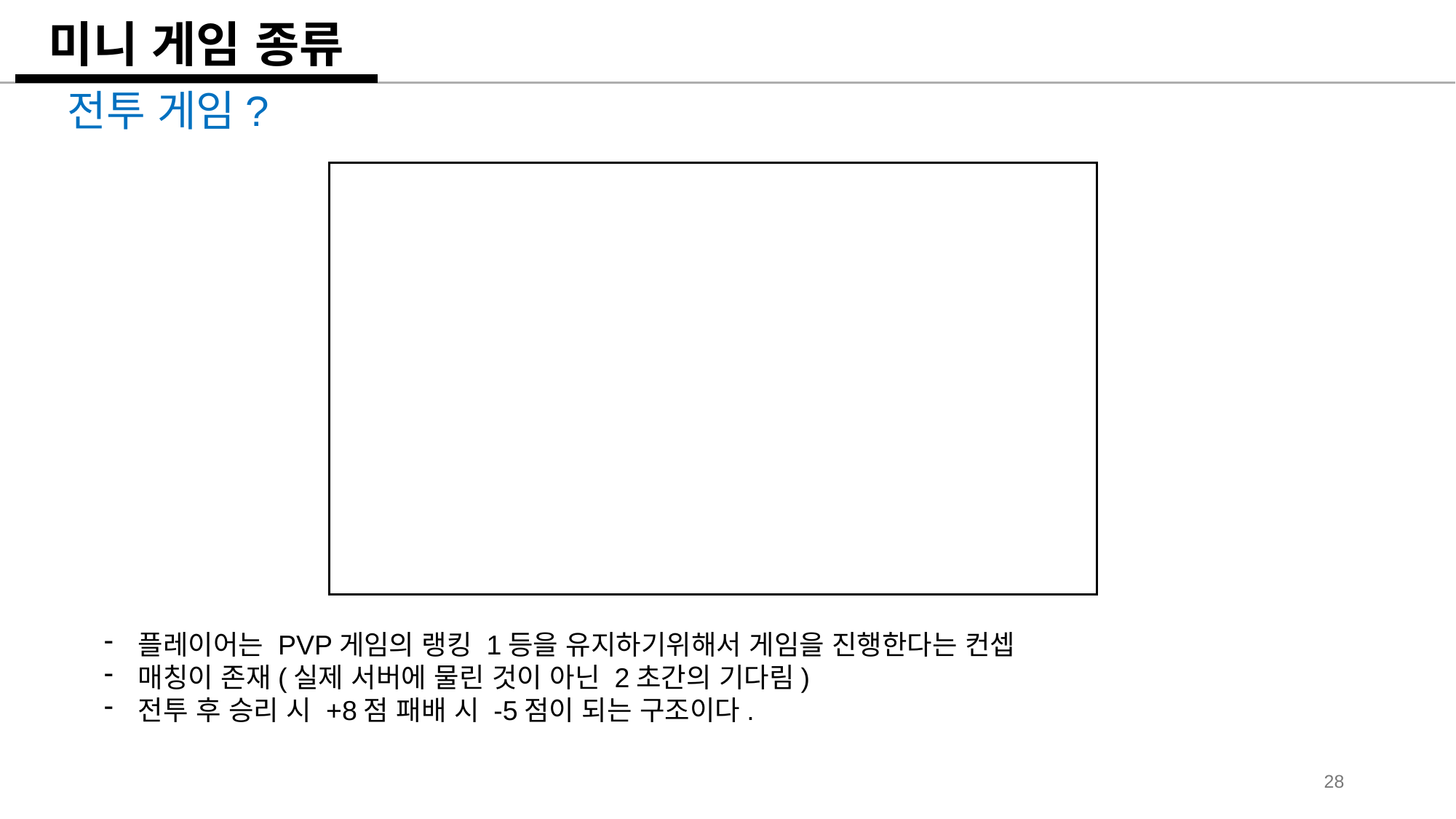

# 미니 게임 종류
전투 게임?

플레이어는 PVP게임의 랭킹 1등을 유지하기위해서 게임을 진행한다는 컨셉
매칭이 존재(실제 서버에 물린 것이 아닌 2초간의 기다림)
전투 후 승리 시 +8점 패배 시 -5점이 되는 구조이다.
28